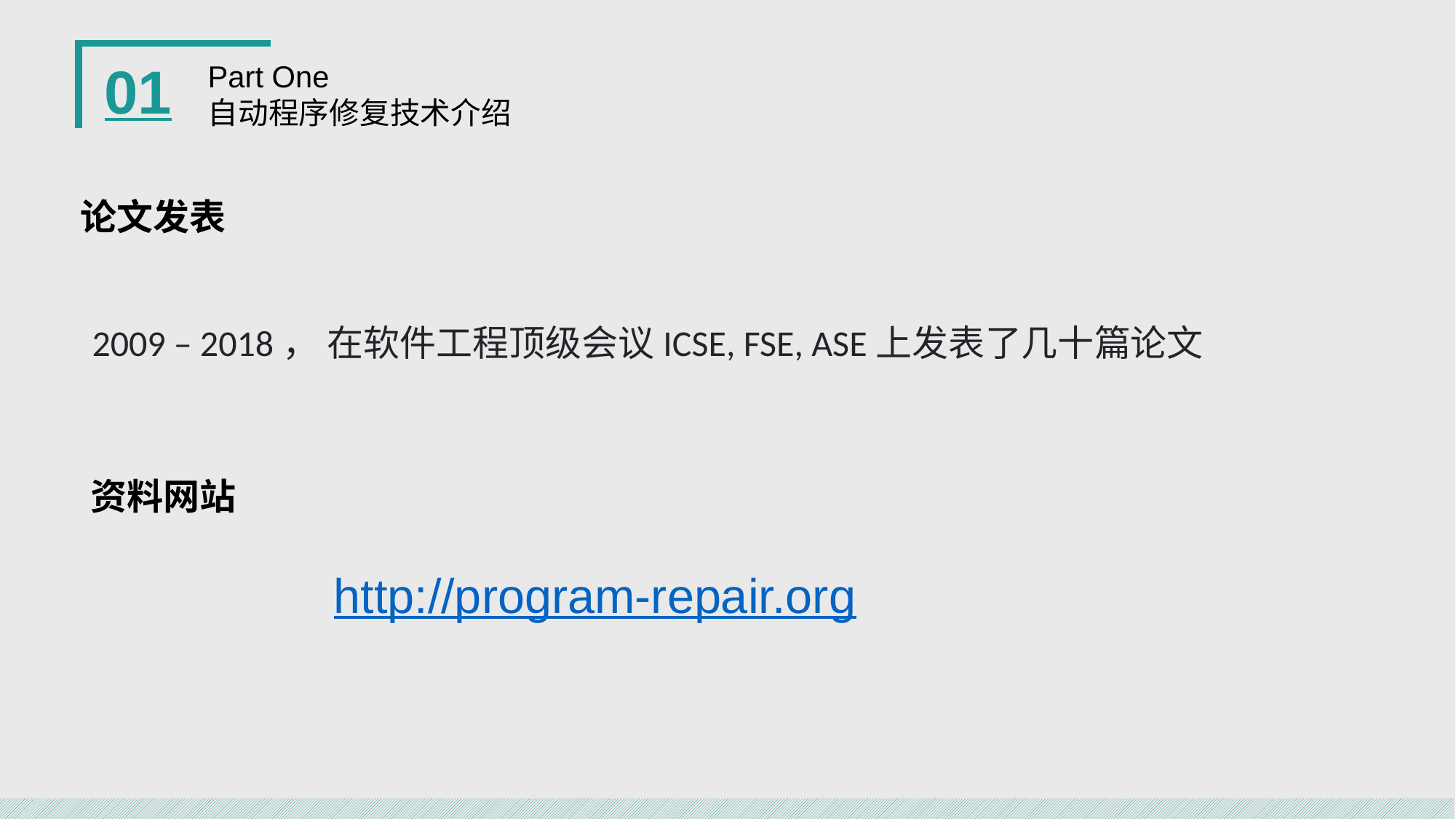

01
Part One
自动程序修复技术介绍
论文发表
2009 – 2018， 在软件工程顶级会议ICSE, FSE, ASE上发表了几十篇论文
资料网站
http://program-repair.org